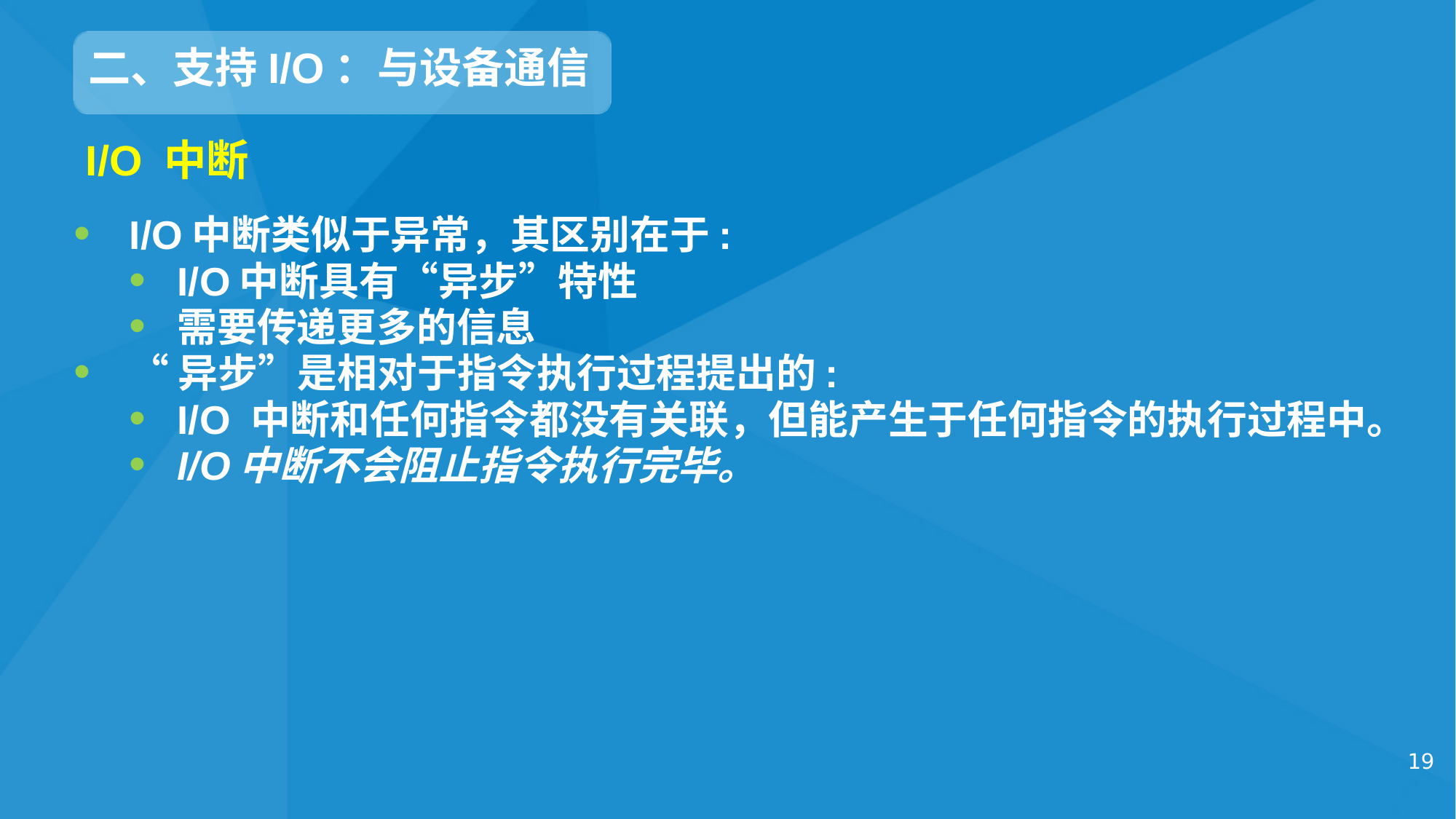

二、支持I/O：与设备通信
# I/O 中断
I/O中断类似于异常，其区别在于:
I/O中断具有“异步”特性
需要传递更多的信息
“异步”是相对于指令执行过程提出的:
I/O 中断和任何指令都没有关联，但能产生于任何指令的执行过程中。
I/O中断不会阻止指令执行完毕。
19